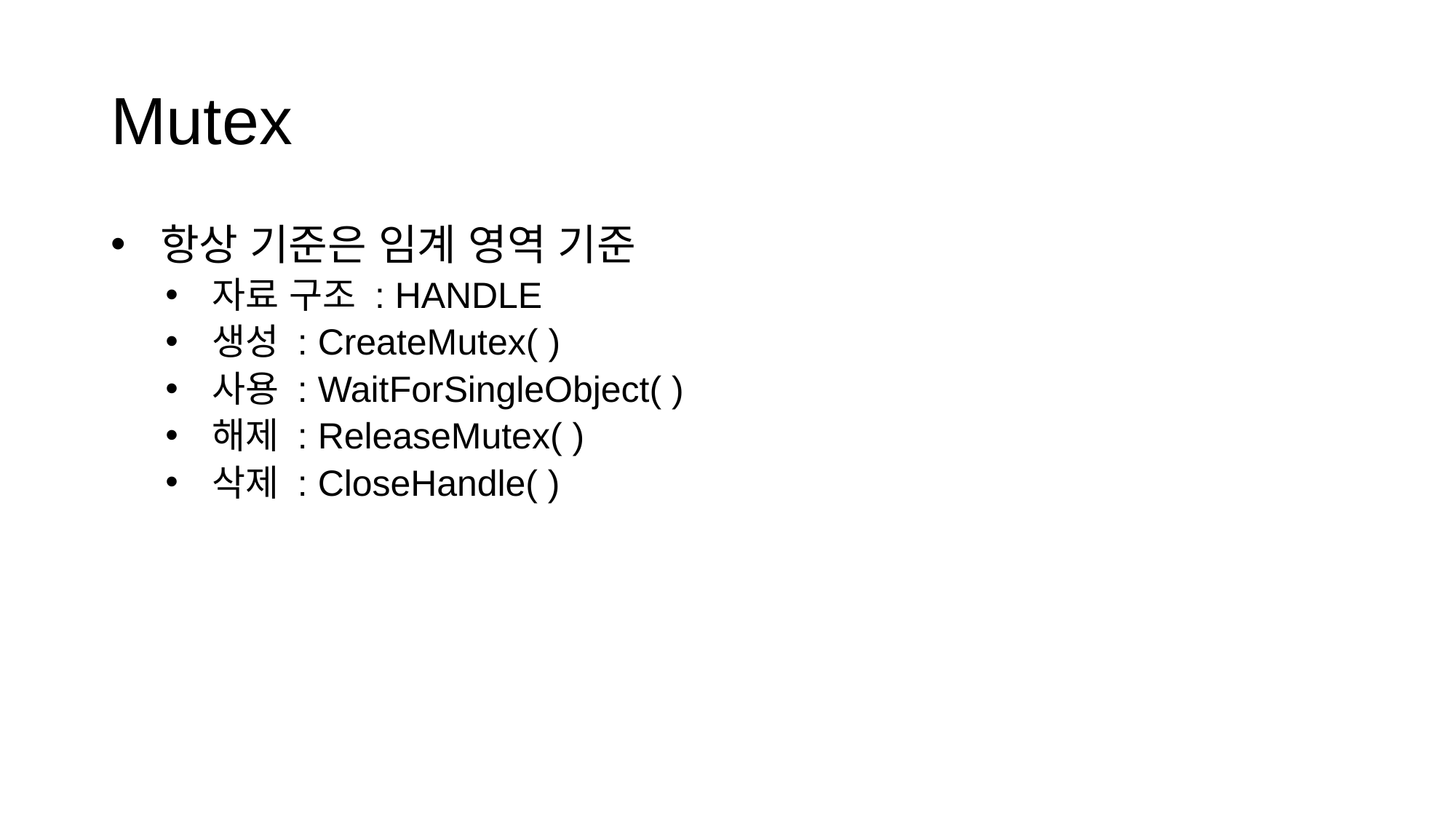

# Mutex
 항상 기준은 임계 영역 기준
 자료 구조 : HANDLE
 생성 : CreateMutex( )
 사용 : WaitForSingleObject( )
 해제 : ReleaseMutex( )
 삭제 : CloseHandle( )